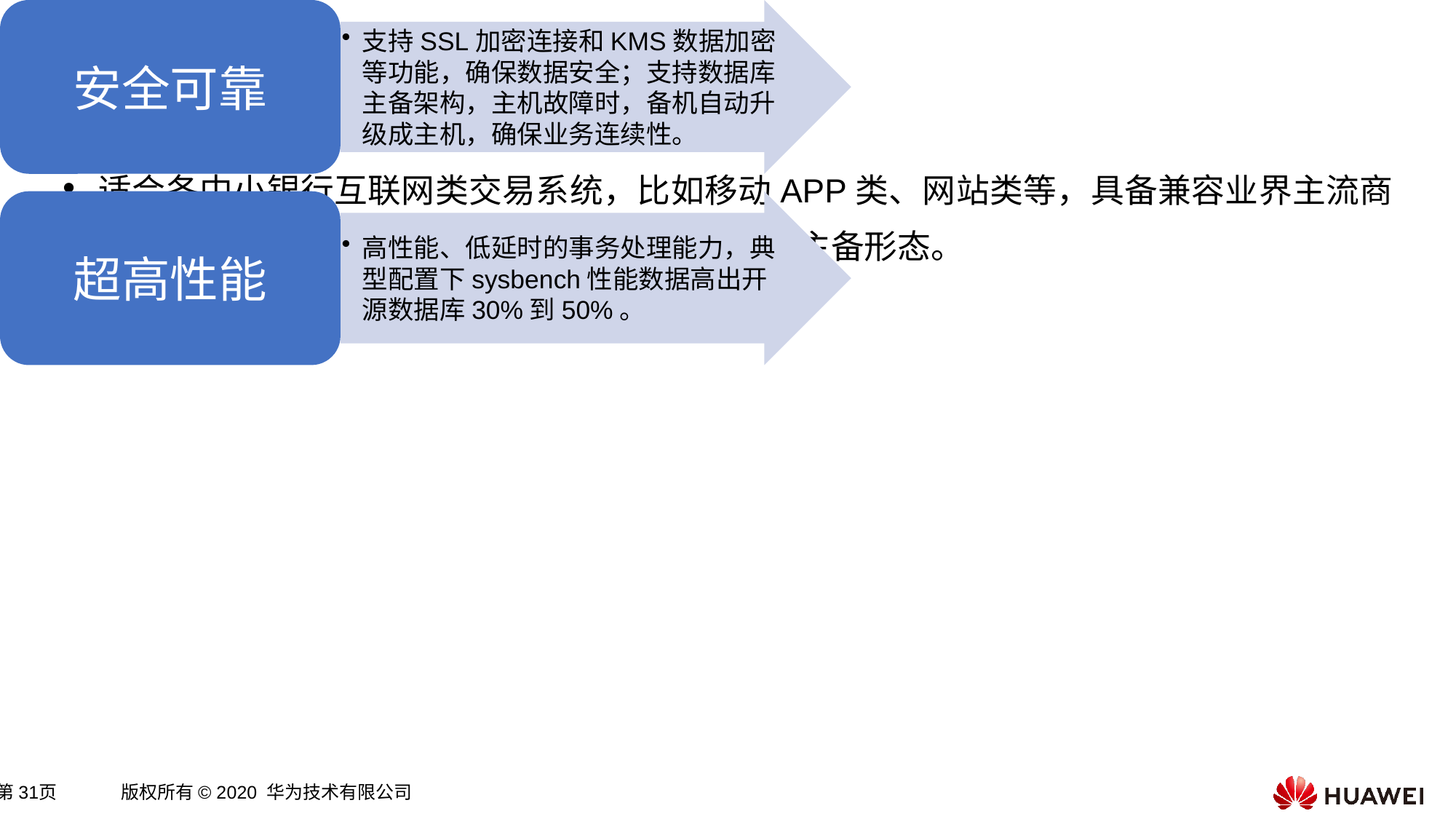

# 金融互联网交易
适合各中小银行互联网类交易系统，比如移动APP类、网站类等，具备兼容业界主流商业数据库生态、高性能、安全可靠等特点，推荐主备形态。
优势：
支持SSL加密连接和KMS数据加密等功能，确保数据安全；支持数据库主备架构，主机故障时，备机自动升级成主机，确保业务连续性。
安全可靠
高性能、低延时的事务处理能力，典型配置下sysbench性能数据高出开源数据库30%到50%。
超高性能